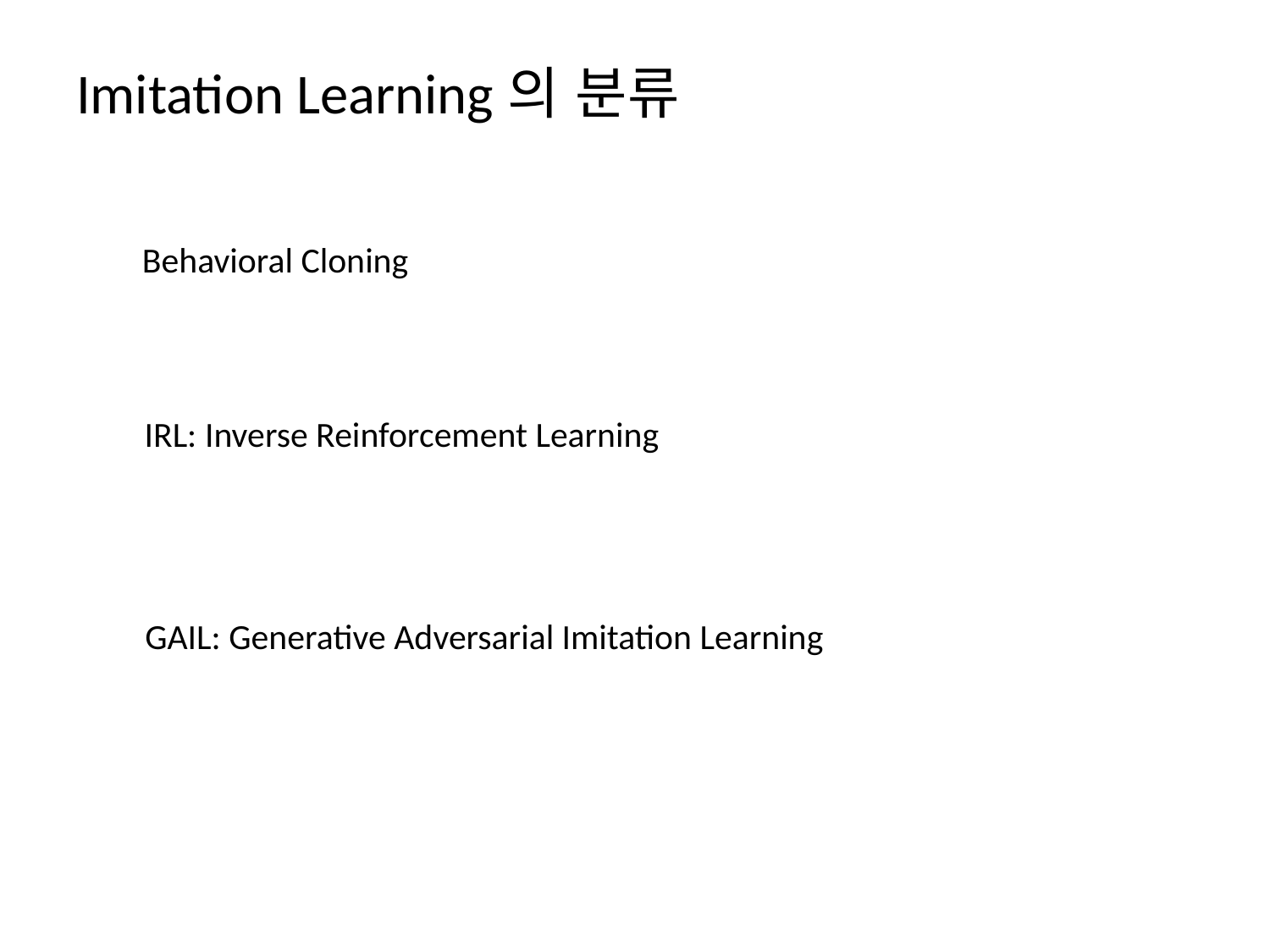

# Imitation Learning의 분류
Behavioral Cloning
IRL: Inverse Reinforcement Learning
GAIL: Generative Adversarial Imitation Learning